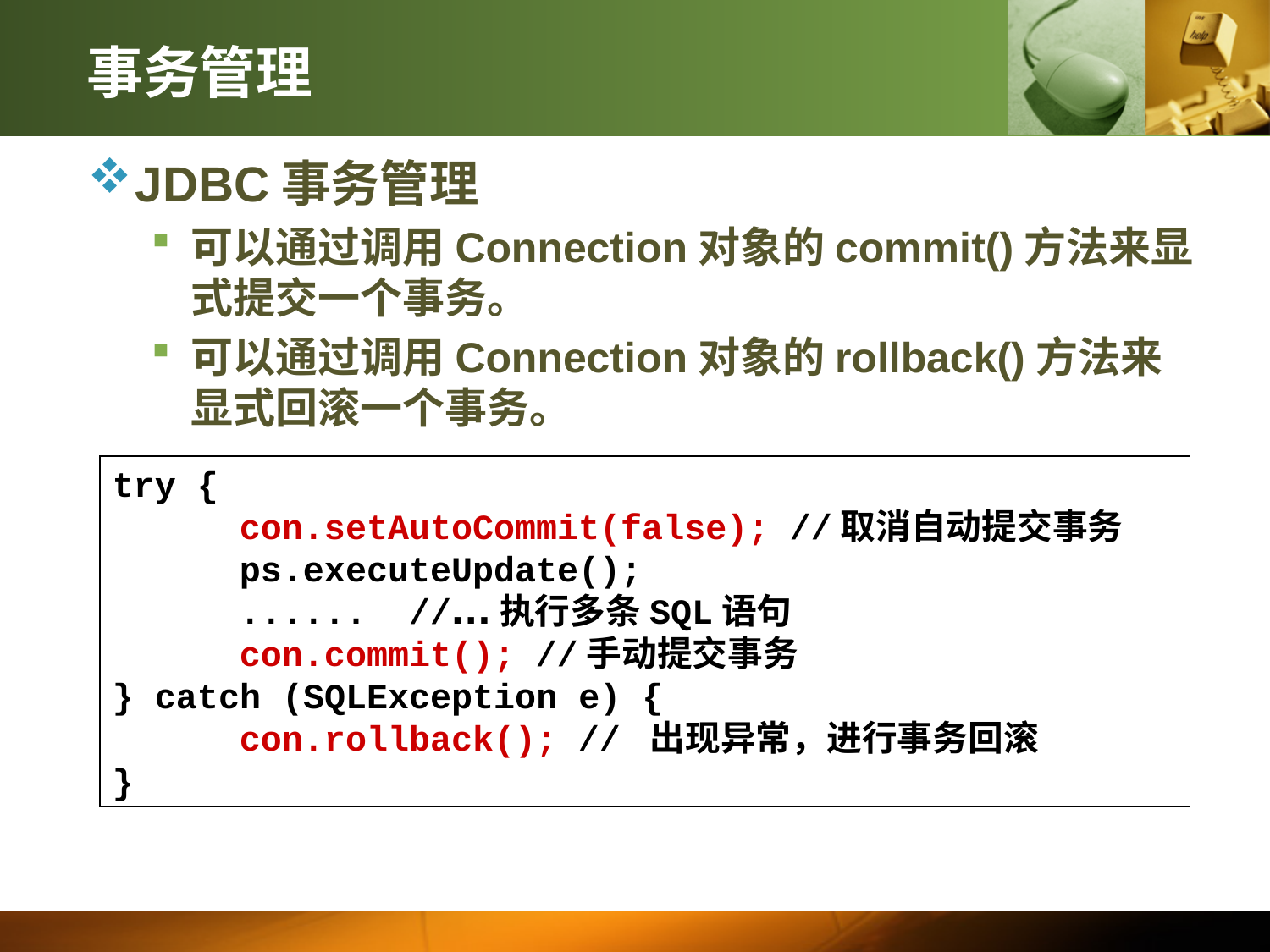

# 事务管理
JDBC事务管理
可以通过调用Connection对象的commit()方法来显式提交一个事务。
可以通过调用Connection对象的rollback()方法来显式回滚一个事务。

try {
	con.setAutoCommit(false); //取消自动提交事务
	ps.executeUpdate();
	......  //...执行多条SQL语句
	con.commit(); //手动提交事务
} catch (SQLException e) {
	con.rollback(); // 出现异常，进行事务回滚
}